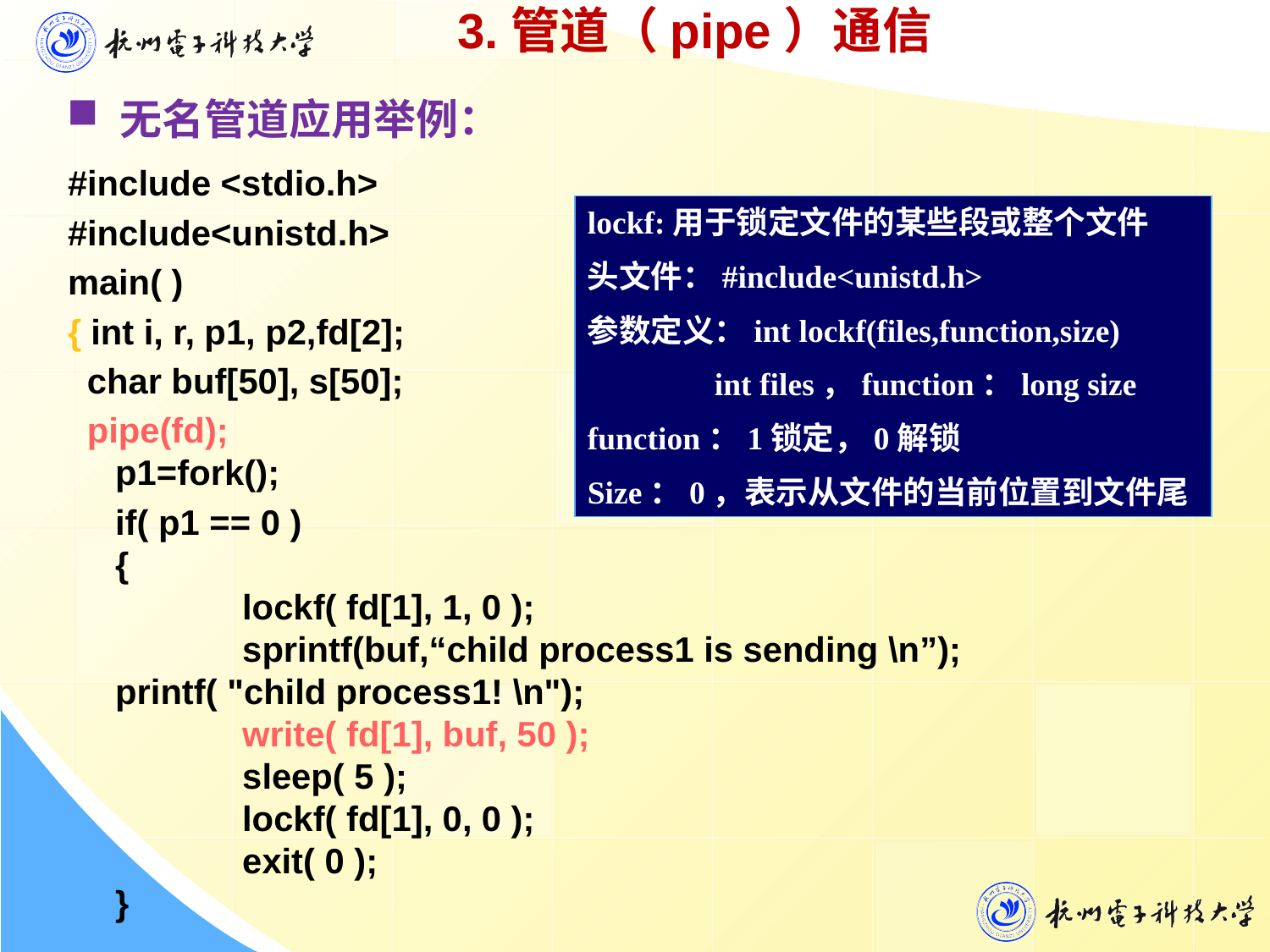

3.管道（pipe）通信
 无名管道应用举例：
#include <stdio.h>
#include<unistd.h>
main( )
{ int i, r, p1, p2,fd[2];
  char buf[50], s[50];
  pipe(fd);
	p1=fork();
	if( p1 == 0 )
	{
	  	lockf( fd[1], 1, 0 );
      	sprintf(buf,“child process1 is sending \n”); 	 	printf( "child process1! \n");
	    	write( fd[1], buf, 50 );
   		sleep( 5 );
	    	lockf( fd[1], 0, 0 );
    		exit( 0 );
	}
lockf:用于锁定文件的某些段或整个文件
头文件：#include<unistd.h>
参数定义：int lockf(files,function,size)
	int files，function：long size
function：1锁定，0解锁
Size：0，表示从文件的当前位置到文件尾